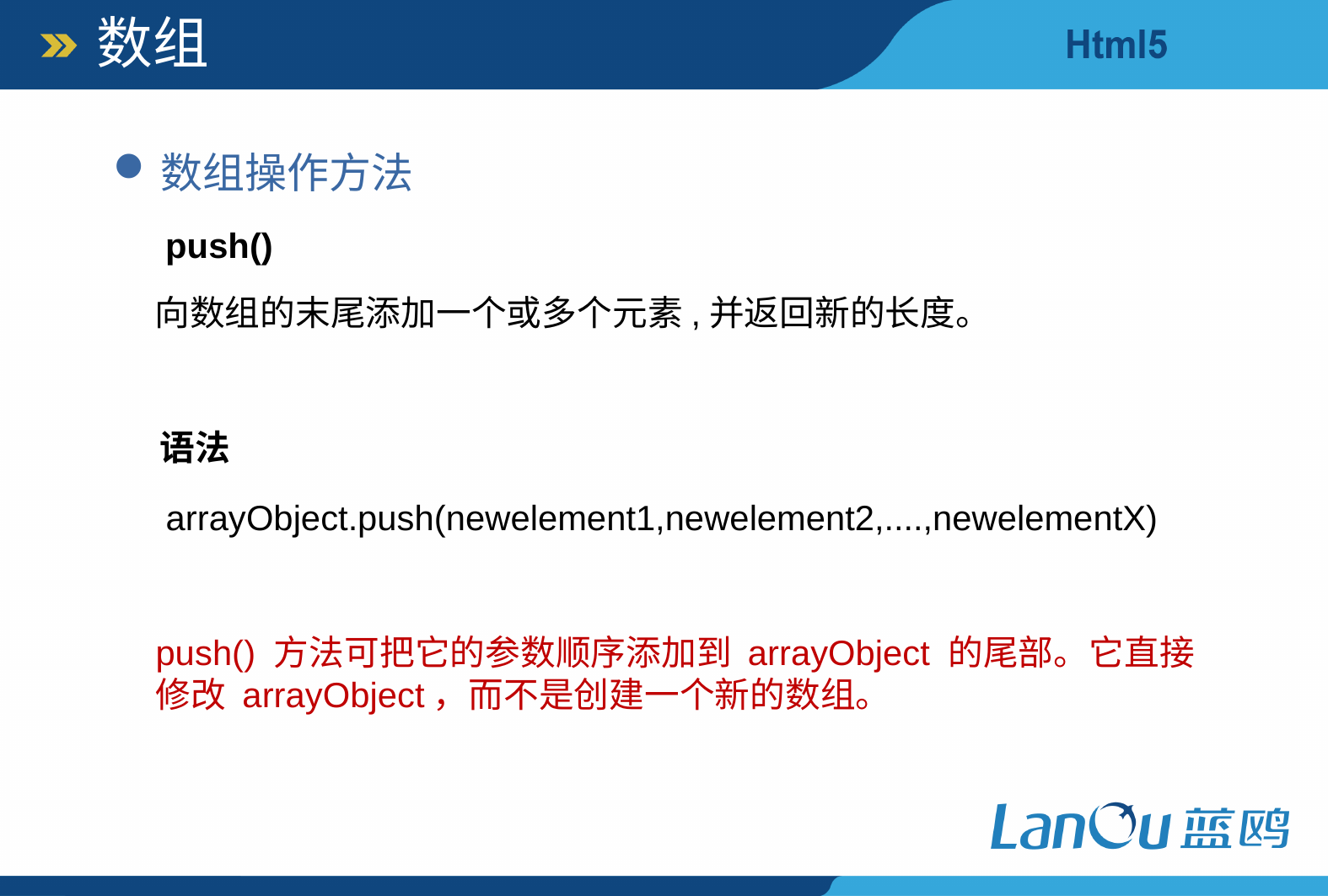

数组
数组操作方法
push()
向数组的末尾添加一个或多个元素,并返回新的长度。
语法
arrayObject.push(newelement1,newelement2,....,newelementX)
push() 方法可把它的参数顺序添加到 arrayObject 的尾部。它直接修改 arrayObject，而不是创建一个新的数组。